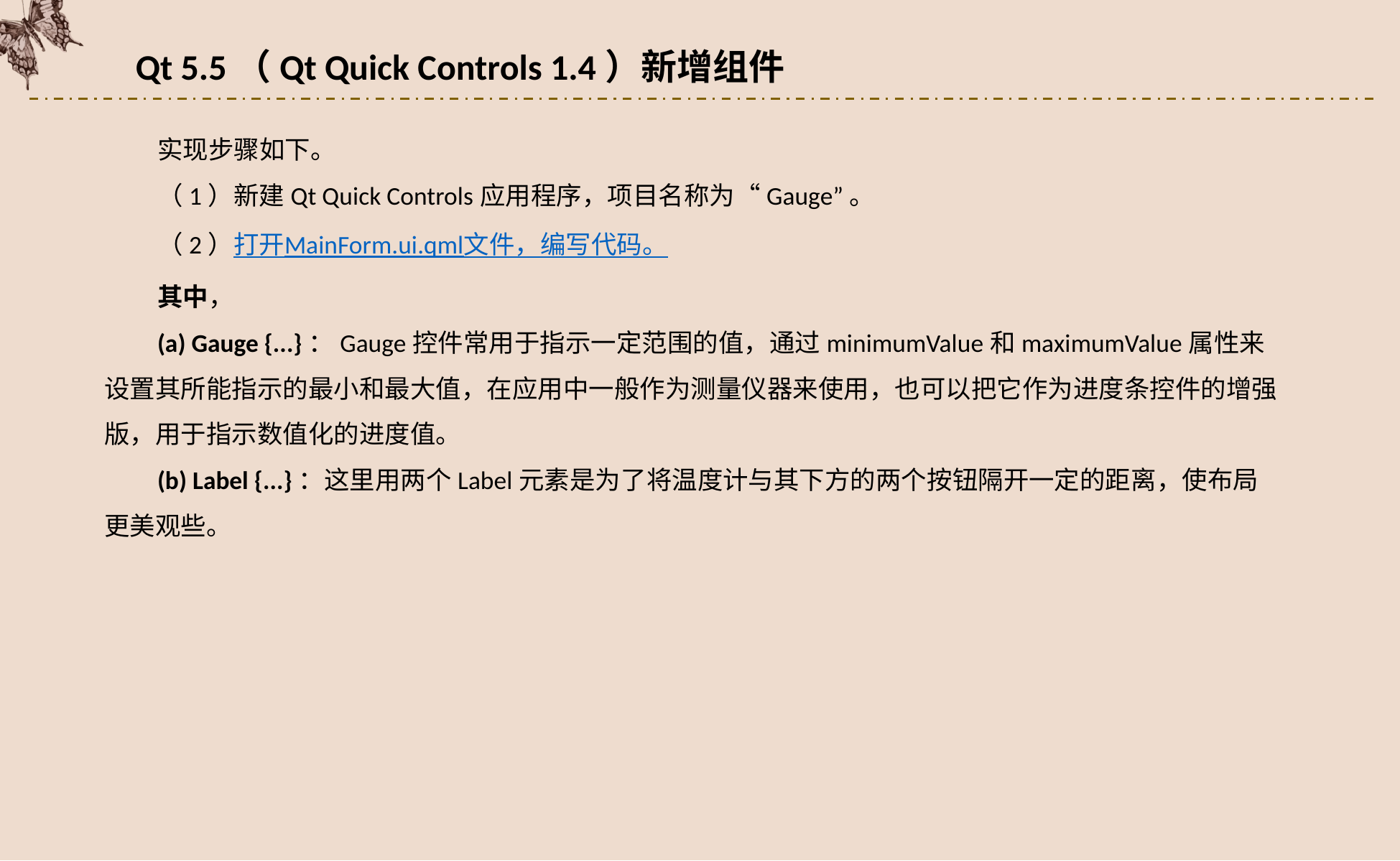

Qt 5.5（Qt Quick Controls 1.4）新增组件
实现步骤如下。
（1）新建Qt Quick Controls应用程序，项目名称为“Gauge”。
（2）打开MainForm.ui.qml文件，编写代码。
其中，
(a) Gauge {...}：Gauge控件常用于指示一定范围的值，通过minimumValue和maximumValue属性来设置其所能指示的最小和最大值，在应用中一般作为测量仪器来使用，也可以把它作为进度条控件的增强版，用于指示数值化的进度值。
(b) Label {...}：这里用两个Label元素是为了将温度计与其下方的两个按钮隔开一定的距离，使布局更美观些。